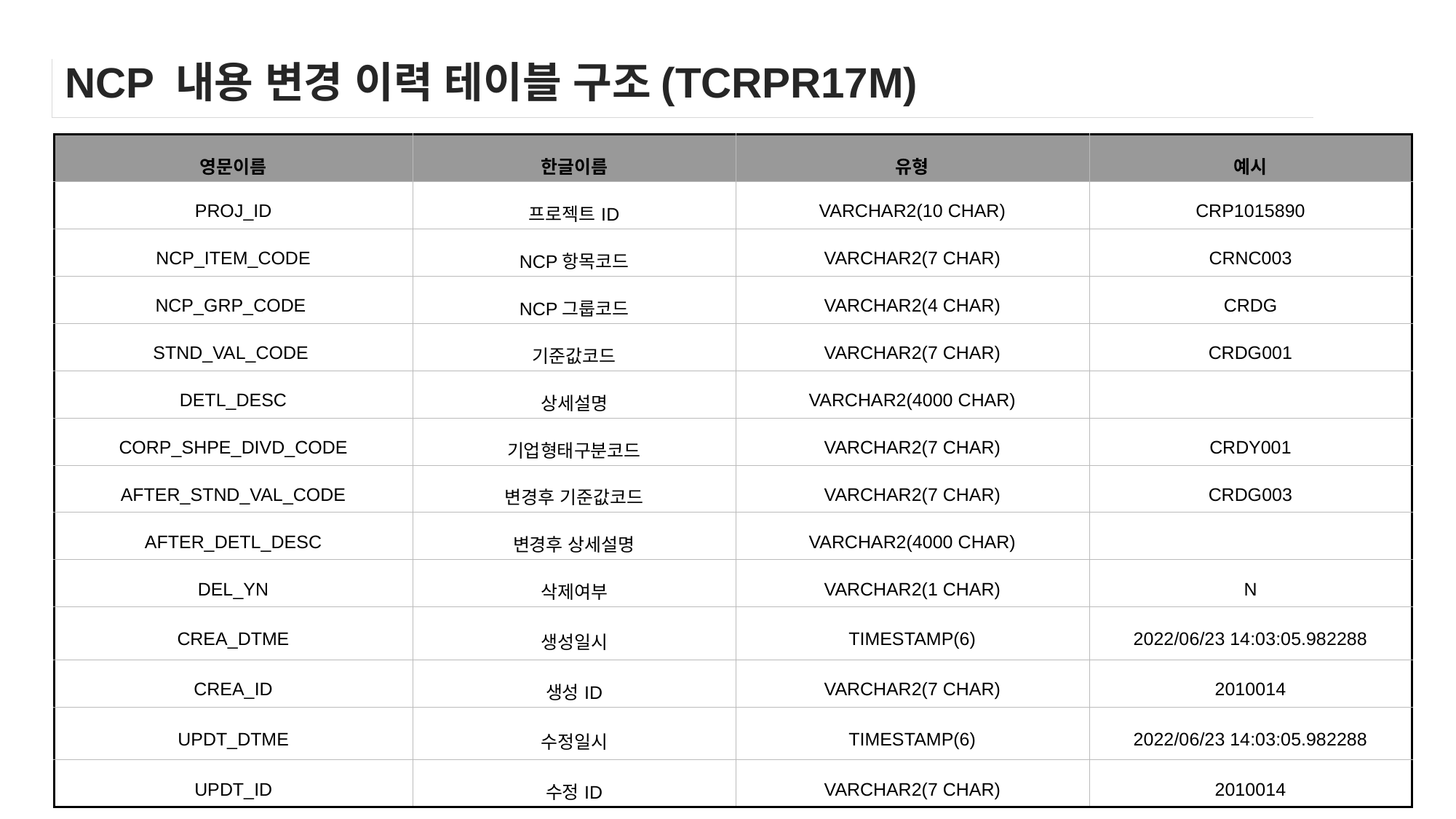

# NCP 내용 변경 이력 테이블 구조(TCRPR17M)
| 영문이름 | 한글이름 | 유형 | 예시 |
| --- | --- | --- | --- |
| PROJ\_ID | 프로젝트ID | VARCHAR2(10 CHAR) | CRP1015890 |
| NCP\_ITEM\_CODE | NCP항목코드 | VARCHAR2(7 CHAR) | CRNC003 |
| NCP\_GRP\_CODE | NCP그룹코드 | VARCHAR2(4 CHAR) | CRDG |
| STND\_VAL\_CODE | 기준값코드 | VARCHAR2(7 CHAR) | CRDG001 |
| DETL\_DESC | 상세설명 | VARCHAR2(4000 CHAR) |  |
| CORP\_SHPE\_DIVD\_CODE | 기업형태구분코드 | VARCHAR2(7 CHAR) | CRDY001 |
| AFTER\_STND\_VAL\_CODE | 변경후 기준값코드 | VARCHAR2(7 CHAR) | CRDG003 |
| AFTER\_DETL\_DESC | 변경후 상세설명 | VARCHAR2(4000 CHAR) |  |
| DEL\_YN | 삭제여부 | VARCHAR2(1 CHAR) | N |
| CREA\_DTME | 생성일시 | TIMESTAMP(6) | 2022/06/23 14:03:05.982288 |
| CREA\_ID | 생성ID | VARCHAR2(7 CHAR) | 2010014 |
| UPDT\_DTME | 수정일시 | TIMESTAMP(6) | 2022/06/23 14:03:05.982288 |
| UPDT\_ID | 수정ID | VARCHAR2(7 CHAR) | 2010014 |